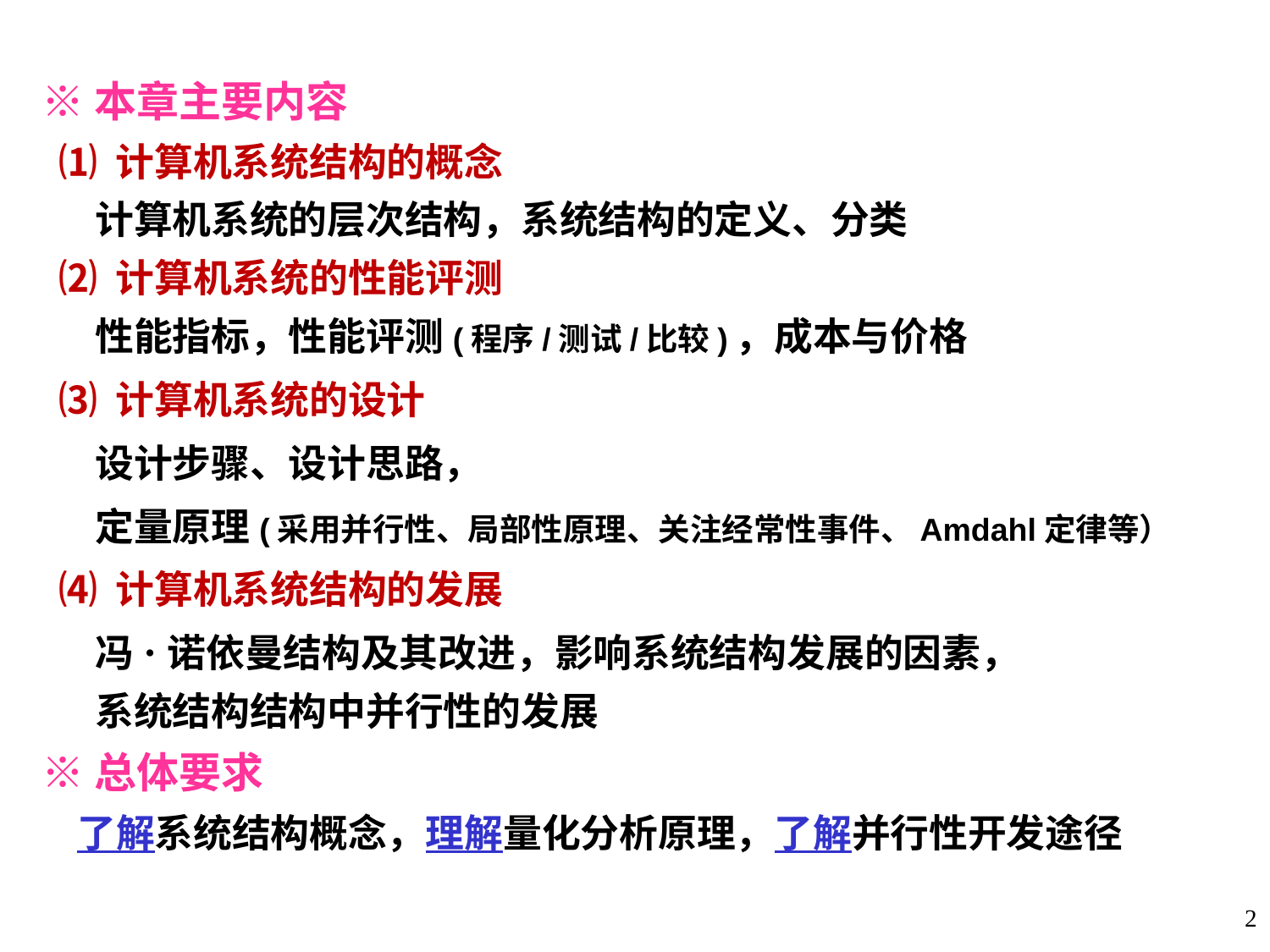

※本章主要内容
   ⑴ 计算机系统结构的概念
      计算机系统的层次结构，系统结构的定义、分类
   ⑵ 计算机系统的性能评测
      性能指标，性能评测(程序/测试/比较)，成本与价格
   ⑶ 计算机系统的设计
      设计步骤、设计思路，
      定量原理(采用并行性、局部性原理、关注经常性事件、Amdahl定律等）
   ⑷ 计算机系统结构的发展
      冯·诺依曼结构及其改进，影响系统结构发展的因素，
      系统结构结构中并行性的发展
 ※总体要求
    了解系统结构概念，理解量化分析原理，了解并行性开发途径

2